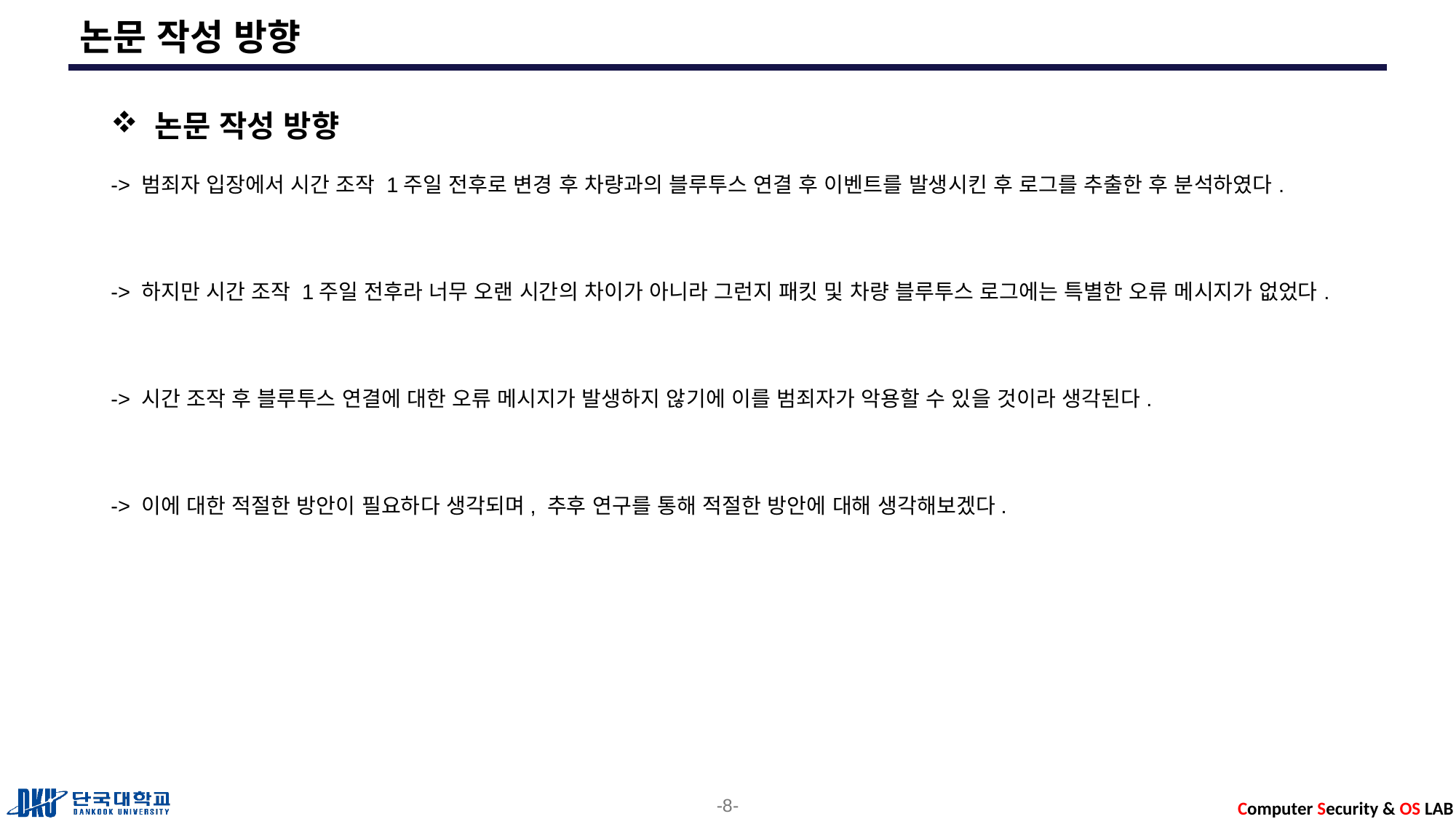

# 논문 작성 방향
 논문 작성 방향
-> 범죄자 입장에서 시간 조작 1주일 전후로 변경 후 차량과의 블루투스 연결 후 이벤트를 발생시킨 후 로그를 추출한 후 분석하였다.

-> 하지만 시간 조작 1주일 전후라 너무 오랜 시간의 차이가 아니라 그런지 패킷 및 차량 블루투스 로그에는 특별한 오류 메시지가 없었다.

-> 시간 조작 후 블루투스 연결에 대한 오류 메시지가 발생하지 않기에 이를 범죄자가 악용할 수 있을 것이라 생각된다.

-> 이에 대한 적절한 방안이 필요하다 생각되며, 추후 연구를 통해 적절한 방안에 대해 생각해보겠다.

-8-